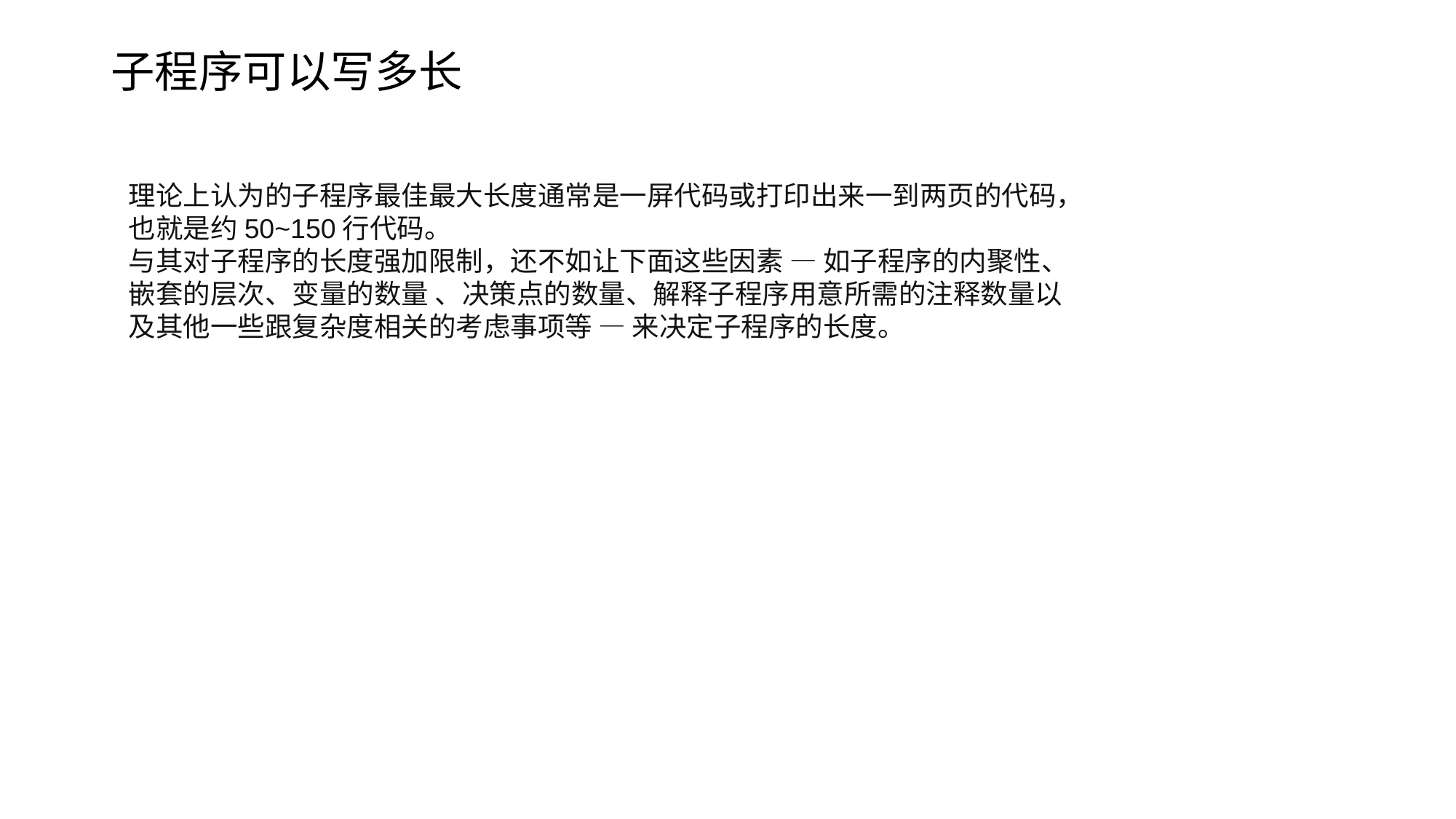

# 子程序可以写多长
理论上认为的子程序最佳最大长度通常是一屏代码或打印出来一到两页的代码，也就是约50~150行代码。
与其对子程序的长度强加限制，还不如让下面这些因素 — 如子程序的内聚性、嵌套的层次、变量的数量 、决策点的数量、解释子程序用意所需的注释数量以及其他一些跟复杂度相关的考虑事项等 — 来决定子程序的长度。